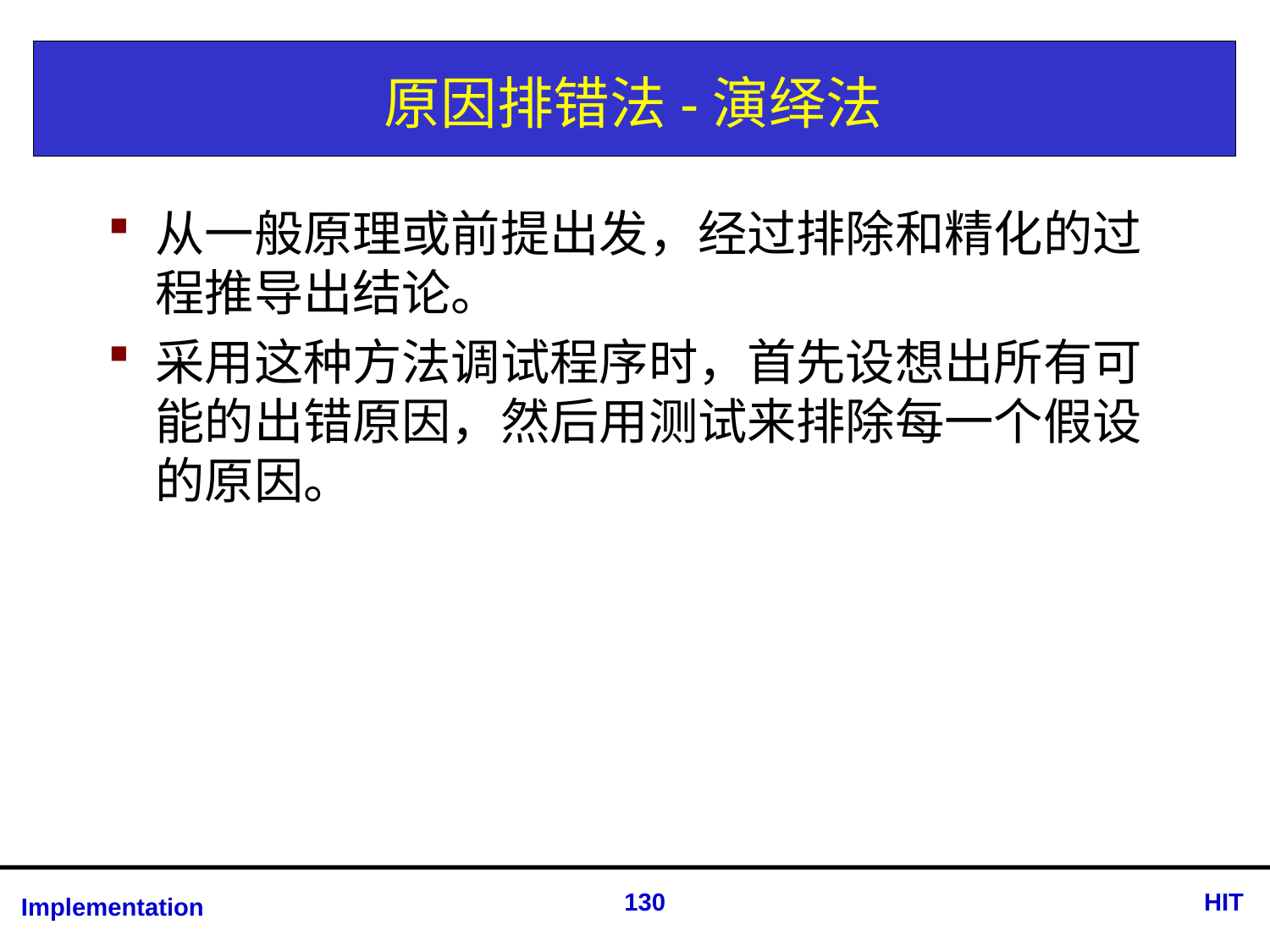

# 原因排错法-演绎法
从一般原理或前提出发，经过排除和精化的过程推导出结论。
采用这种方法调试程序时，首先设想出所有可能的出错原因，然后用测试来排除每一个假设的原因。